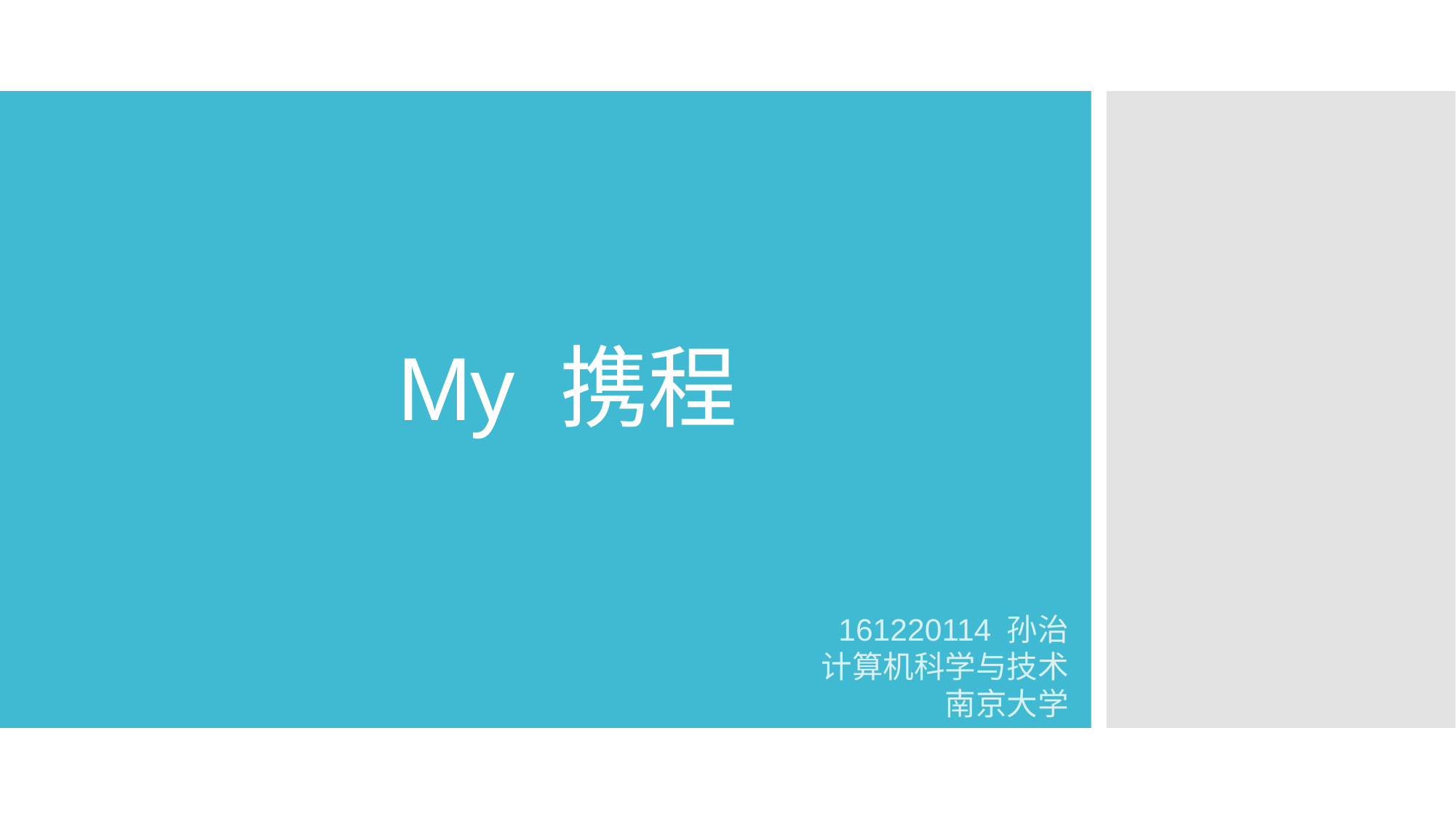

# My 携程
161220114 孙治
计算机科学与技术
南京大学